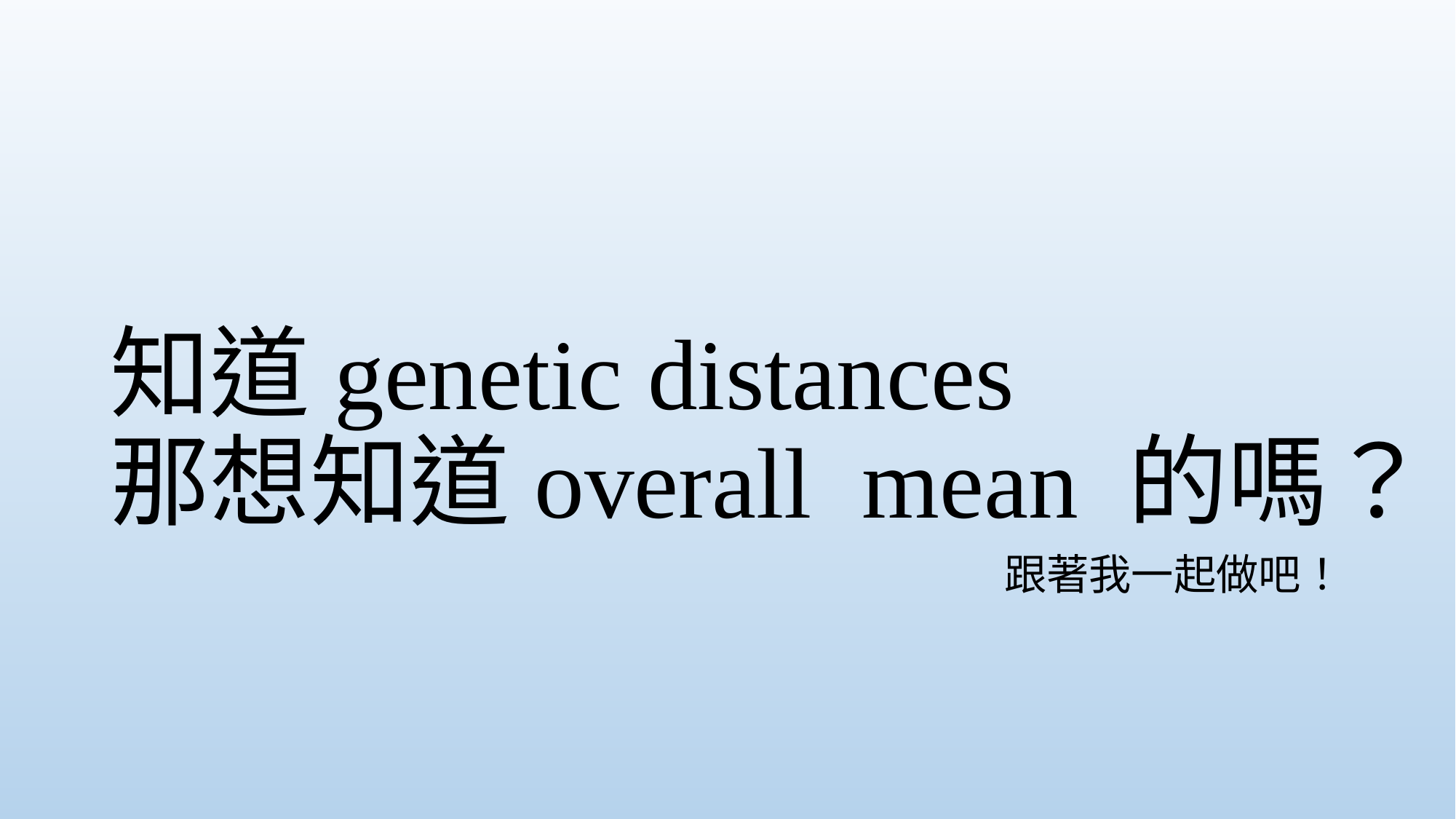

# 知道genetic distances 那想知道overall  mean 的嗎？
跟著我一起做吧！